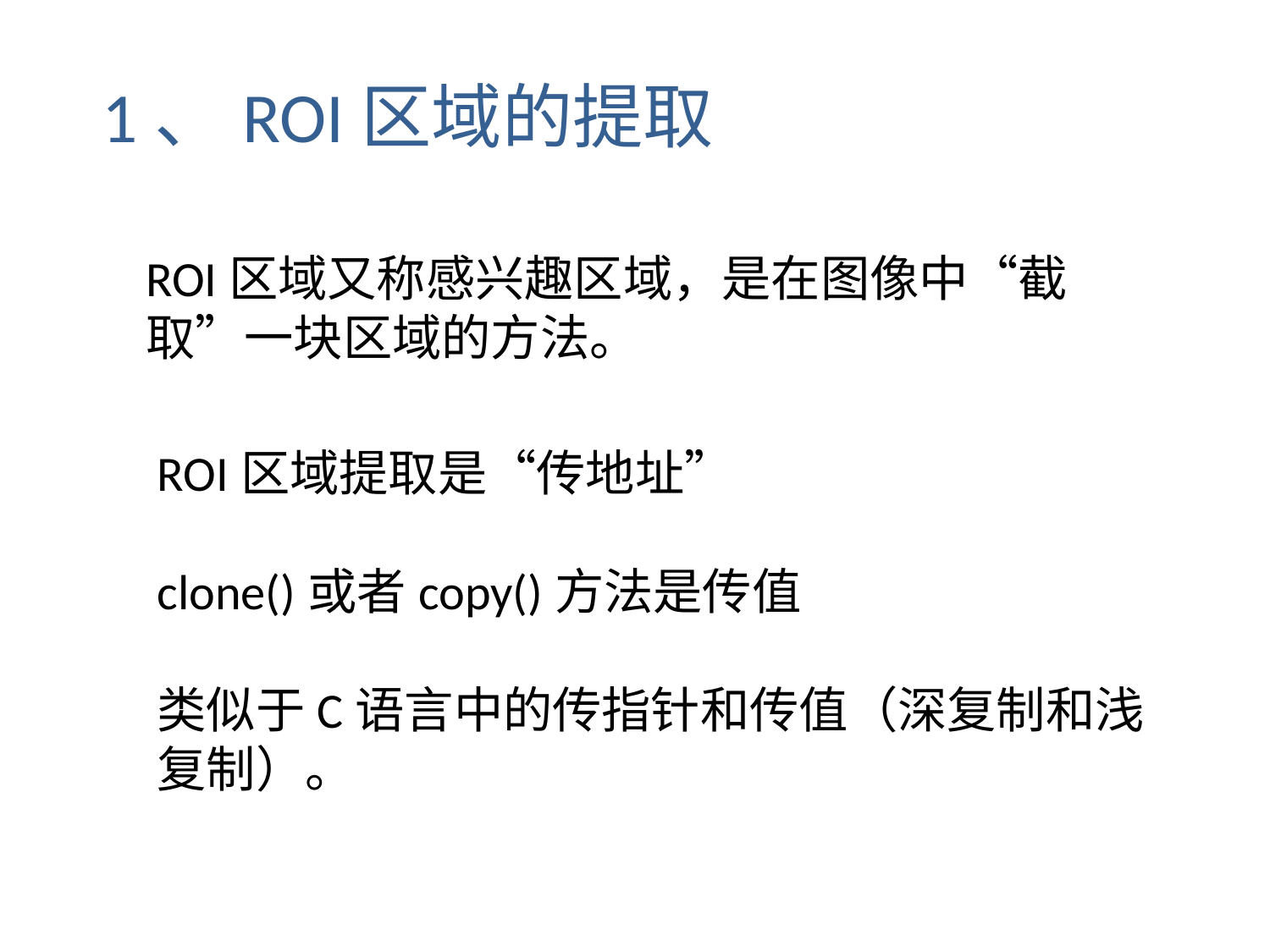

1、ROI区域的提取
ROI区域又称感兴趣区域，是在图像中“截取”一块区域的方法。
ROI区域提取是“传地址”

clone()或者copy()方法是传值

类似于C语言中的传指针和传值（深复制和浅复制）。